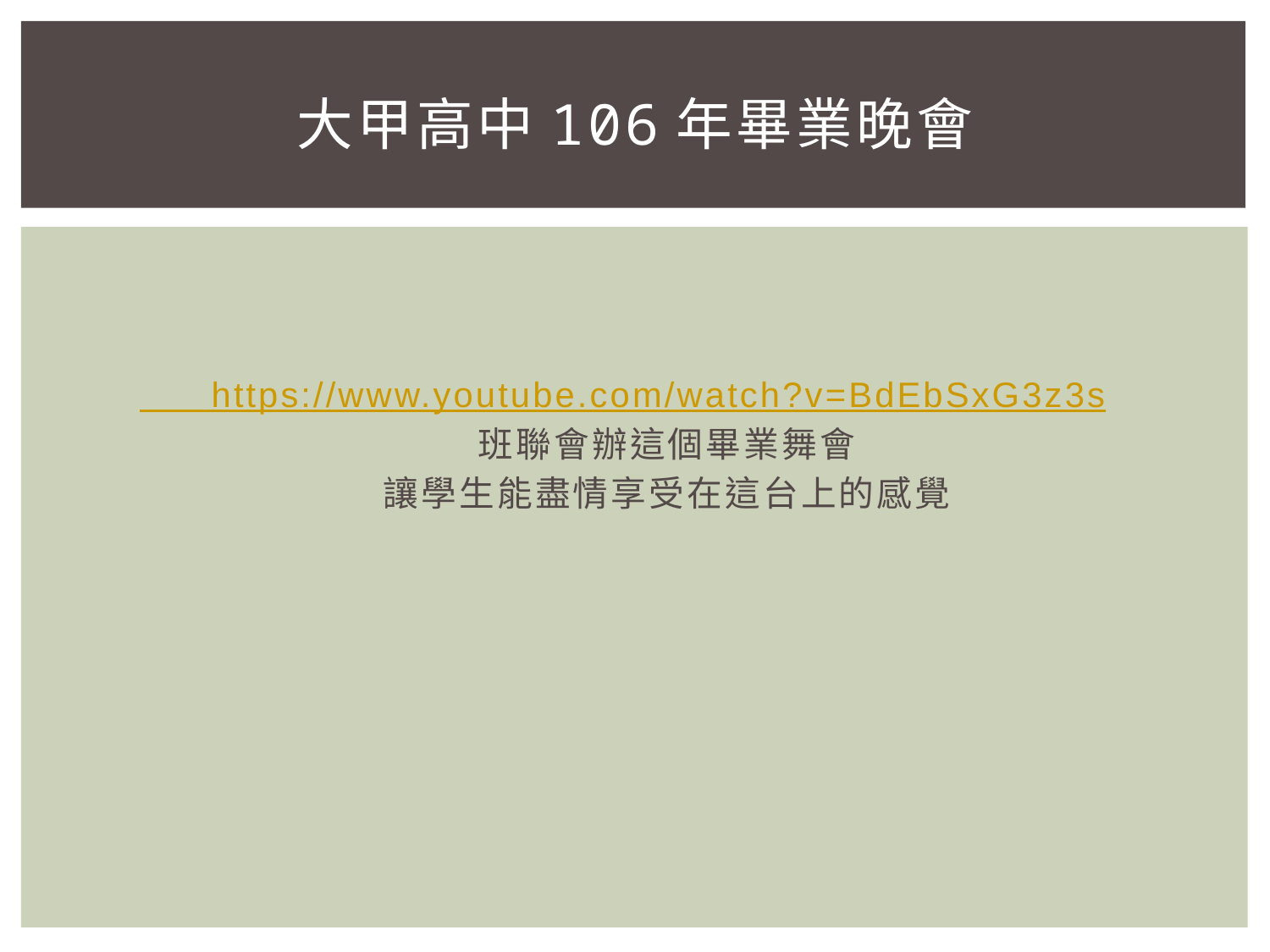

# 大甲高中106年畢業晚會
      https://www.youtube.com/watch?v=BdEbSxG3z3s
班聯會辦這個畢業舞會
讓學生能盡情享受在這台上的感覺